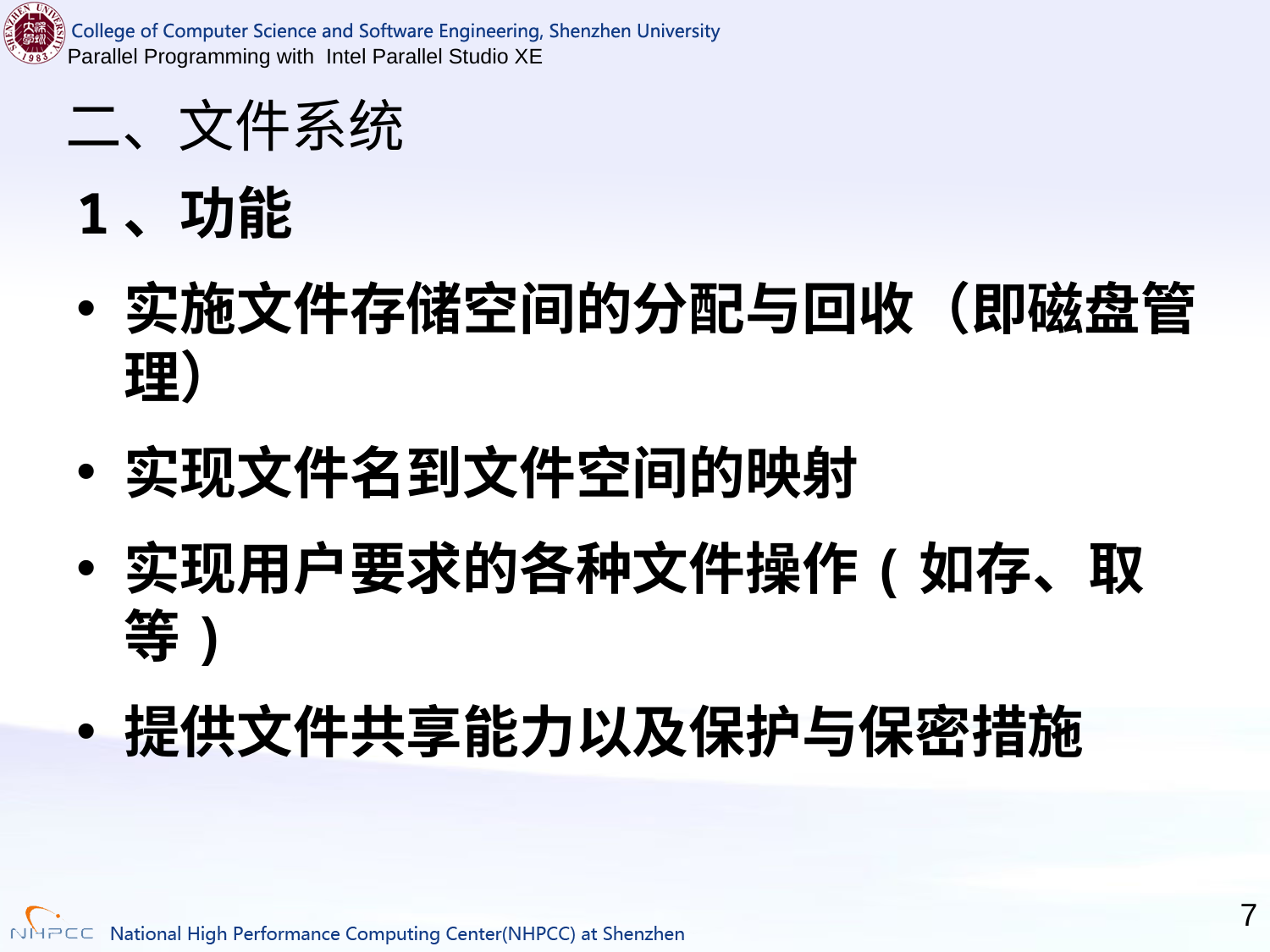

# 二、文件系统
1、功能
实施文件存储空间的分配与回收（即磁盘管理）
实现文件名到文件空间的映射
实现用户要求的各种文件操作(如存、取等)
提供文件共享能力以及保护与保密措施
7